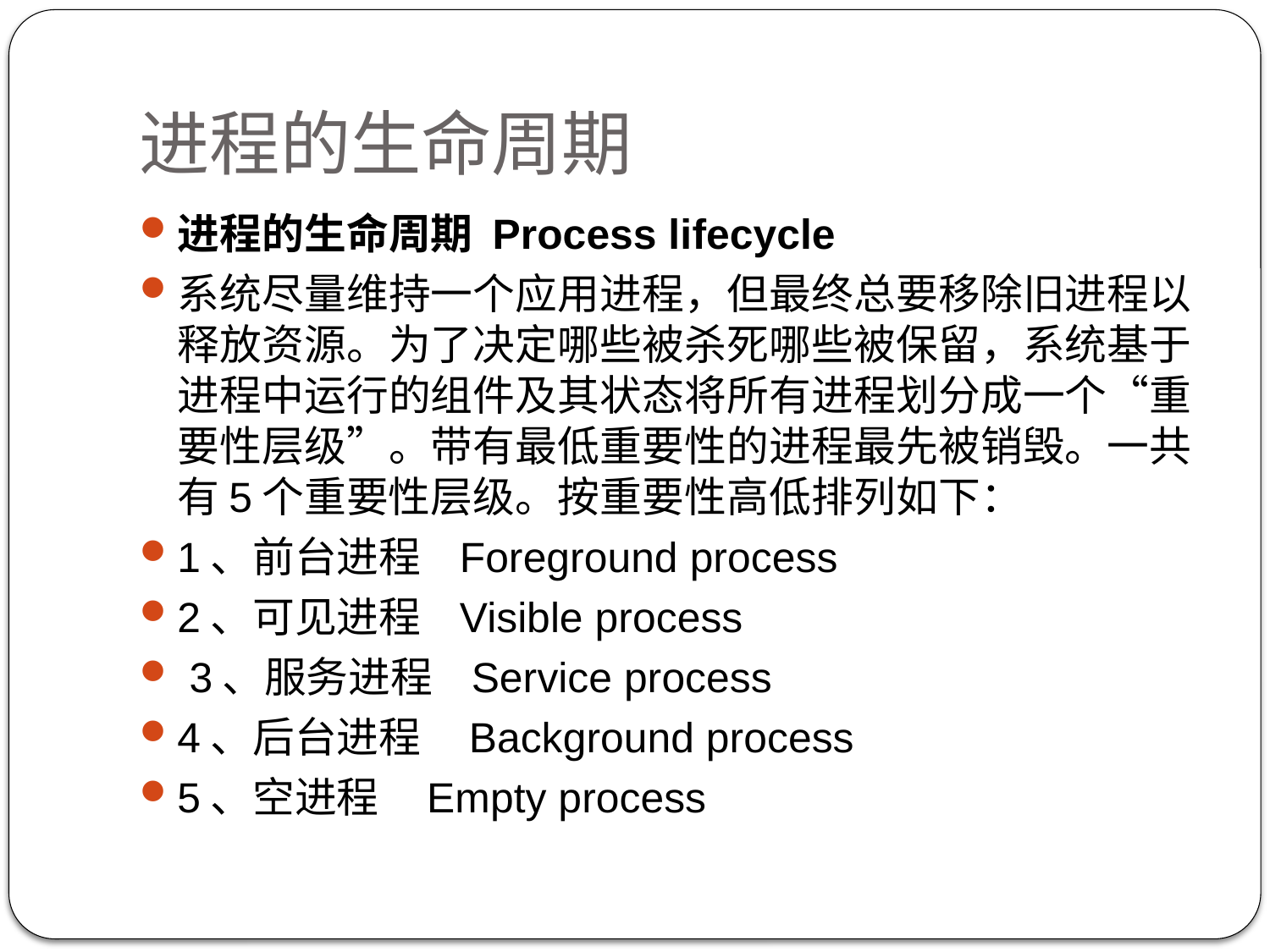

# 进程的生命周期
进程的生命周期 Process lifecycle
系统尽量维持一个应用进程，但最终总要移除旧进程以释放资源。为了决定哪些被杀死哪些被保留，系统基于进程中运行的组件及其状态将所有进程划分成一个“重要性层级”。带有最低重要性的进程最先被销毁。一共有5个重要性层级。按重要性高低排列如下：
1、前台进程   Foreground process
2、可见进程   Visible process
 3、服务进程   Service process
4、后台进程    Background process
5、空进程    Empty process